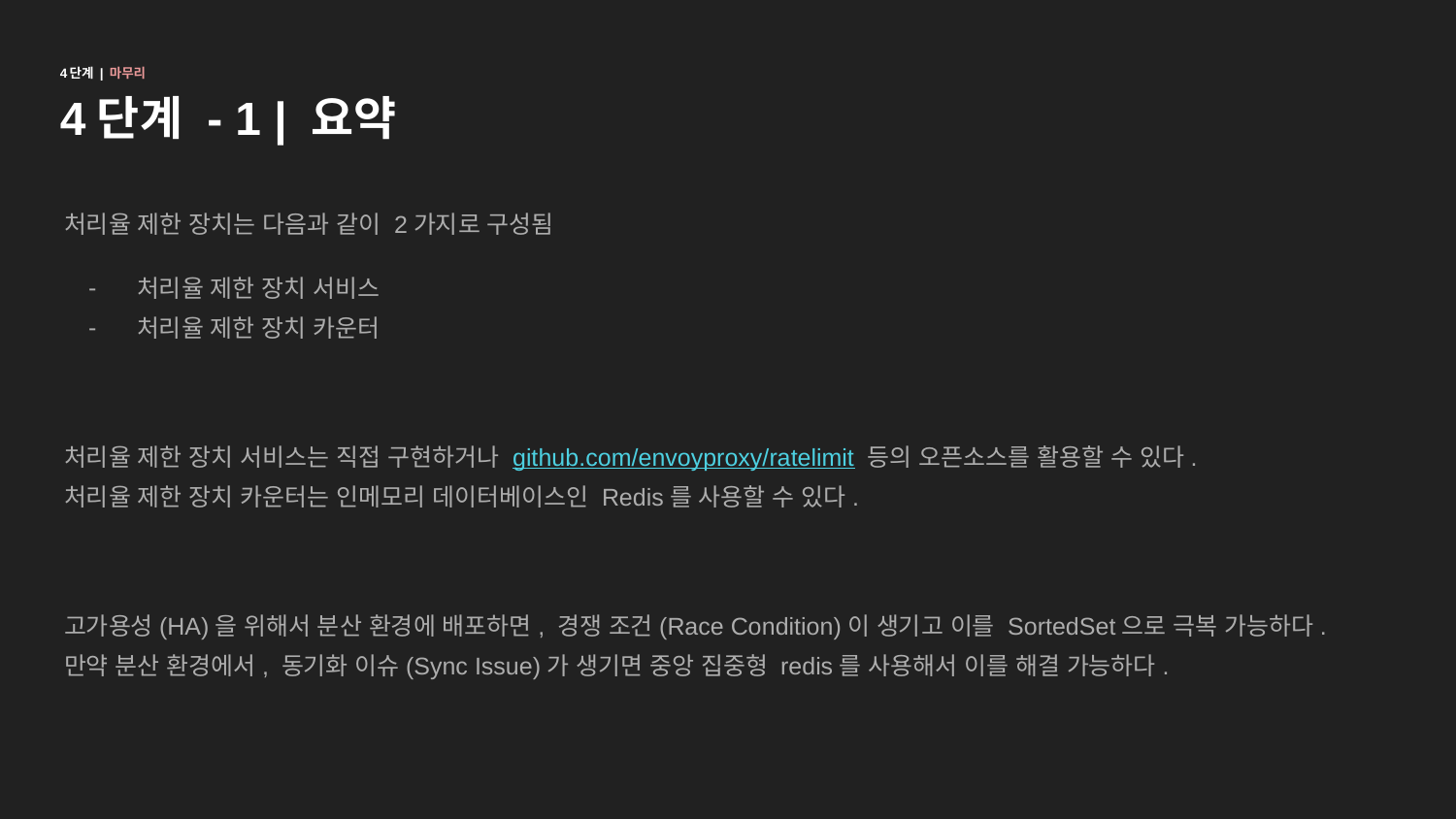

4단계 | 마무리
# 4단계 - 1 | 요약
처리율 제한 장치는 다음과 같이 2가지로 구성됨
처리율 제한 장치 서비스
처리율 제한 장치 카운터

처리율 제한 장치 서비스는 직접 구현하거나 github.com/envoyproxy/ratelimit 등의 오픈소스를 활용할 수 있다.
처리율 제한 장치 카운터는 인메모리 데이터베이스인 Redis를 사용할 수 있다.

고가용성(HA)을 위해서 분산 환경에 배포하면, 경쟁 조건(Race Condition)이 생기고 이를 SortedSet으로 극복 가능하다.
만약 분산 환경에서, 동기화 이슈(Sync Issue)가 생기면 중앙 집중형 redis를 사용해서 이를 해결 가능하다.